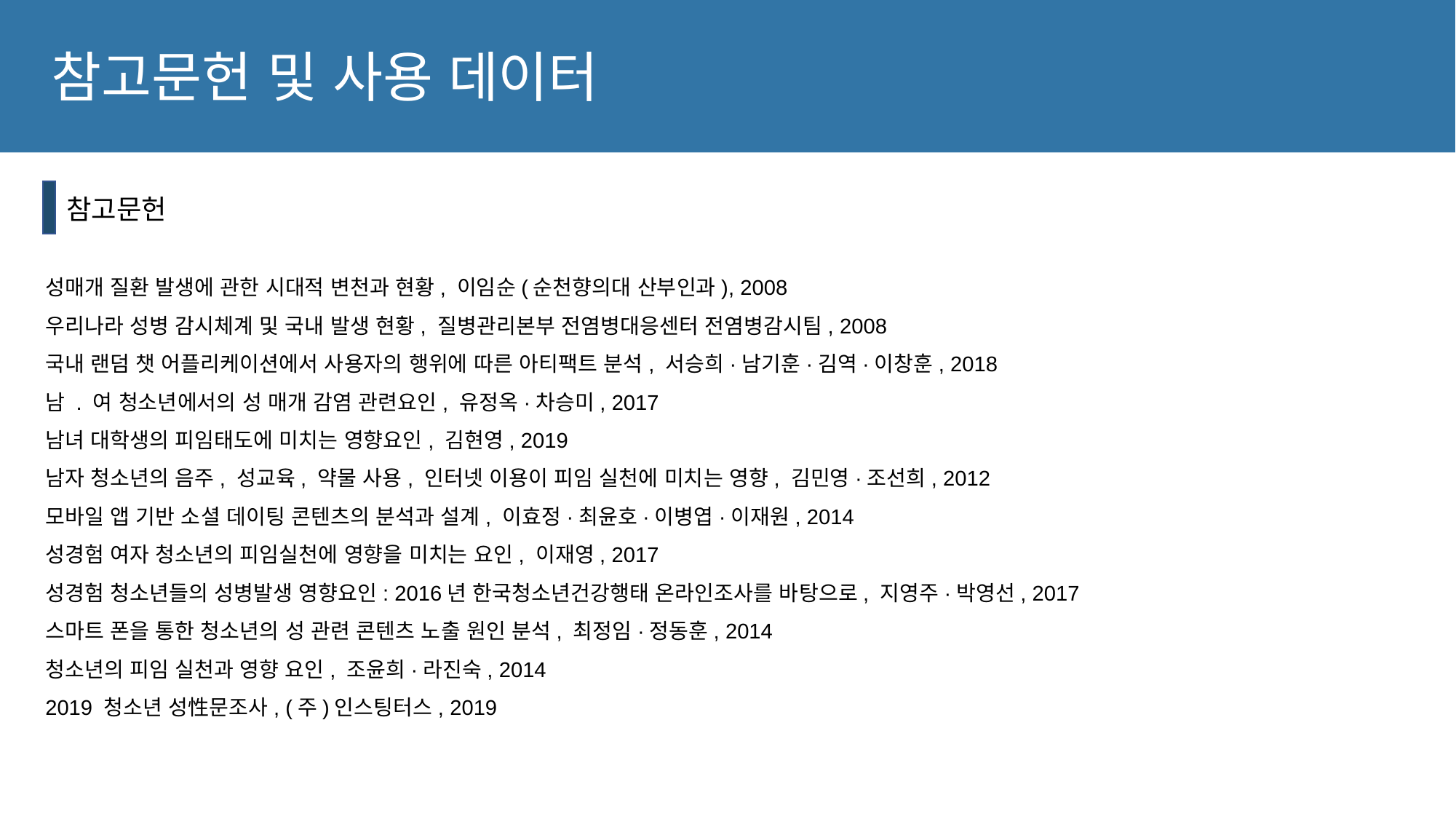

참고문헌 및 사용 데이터

참고문헌
성매개 질환 발생에 관한 시대적 변천과 현황, 이임순(순천향의대 산부인과), 2008
우리나라 성병 감시체계 및 국내 발생 현황, 질병관리본부 전염병대응센터 전염병감시팀, 2008
국내 랜덤 챗 어플리케이션에서 사용자의 행위에 따른 아티팩트 분석, 서승희·남기훈·김역·이창훈, 2018
남 . 여 청소년에서의 성 매개 감염 관련요인, 유정옥·차승미, 2017
남녀 대학생의 피임태도에 미치는 영향요인, 김현영, 2019
남자 청소년의 음주, 성교육, 약물 사용, 인터넷 이용이 피임 실천에 미치는 영향, 김민영·조선희, 2012
모바일 앱 기반 소셜 데이팅 콘텐츠의 분석과 설계, 이효정·최윤호·이병엽·이재원, 2014
성경험 여자 청소년의 피임실천에 영향을 미치는 요인, 이재영, 2017
성경험 청소년들의 성병발생 영향요인: 2016년 한국청소년건강행태 온라인조사를 바탕으로, 지영주·박영선, 2017
스마트 폰을 통한 청소년의 성 관련 콘텐츠 노출 원인 분석, 최정임·정동훈, 2014
청소년의 피임 실천과 영향 요인, 조윤희·라진숙, 2014
2019 청소년 성性문조사, (주)인스팅터스, 2019